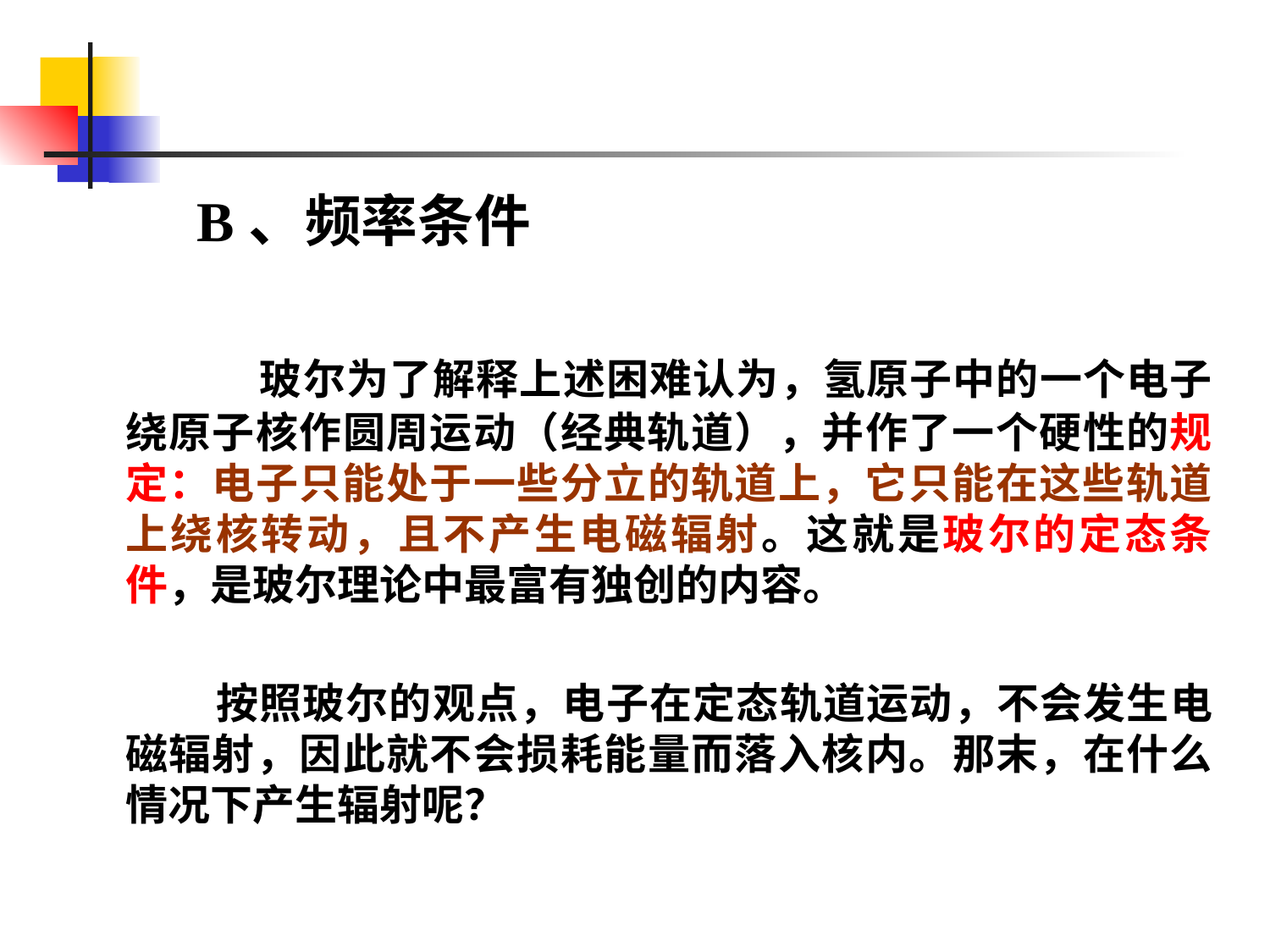

B、频率条件

            玻尔为了解释上述困难认为，氢原子中的一个电子绕原子核作圆周运动（经典轨道），并作了一个硬性的规定：电子只能处于一些分立的轨道上，它只能在这些轨道上绕核转动，且不产生电磁辐射。这就是玻尔的定态条件，是玻尔理论中最富有独创的内容。

            按照玻尔的观点，电子在定态轨道运动，不会发生电磁辐射，因此就不会损耗能量而落入核内。那末，在什么情况下产生辐射呢？